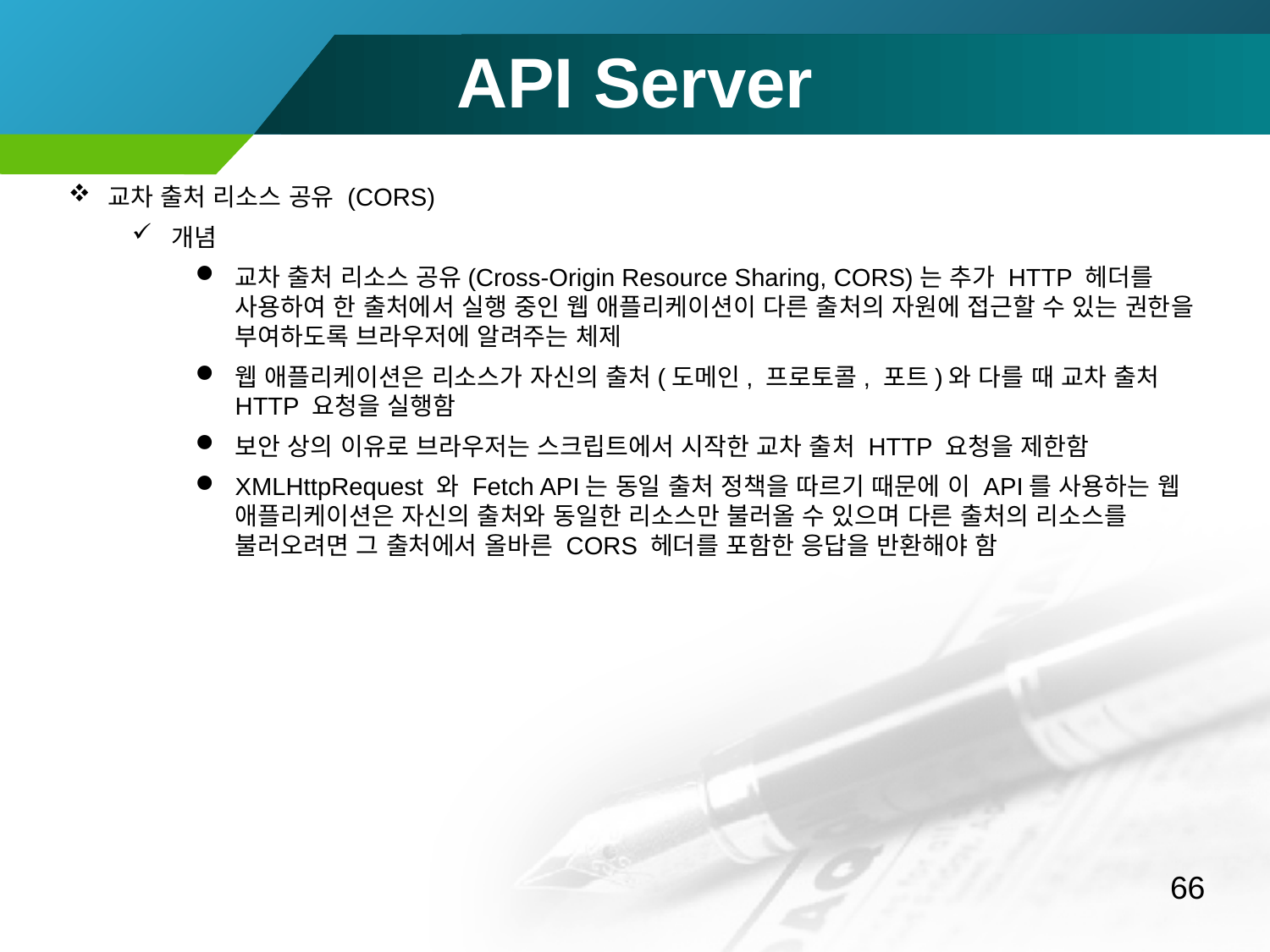

API Server
교차 출처 리소스 공유 (CORS)
개념
교차 출처 리소스 공유(Cross-Origin Resource Sharing, CORS)는 추가 HTTP 헤더를 사용하여 한 출처에서 실행 중인 웹 애플리케이션이 다른 출처의 자원에 접근할 수 있는 권한을 부여하도록 브라우저에 알려주는 체제
웹 애플리케이션은 리소스가 자신의 출처(도메인, 프로토콜, 포트)와 다를 때 교차 출처 HTTP 요청을 실행함
보안 상의 이유로 브라우저는 스크립트에서 시작한 교차 출처 HTTP 요청을 제한함
XMLHttpRequest 와 Fetch API는 동일 출처 정책을 따르기 때문에 이 API를 사용하는 웹 애플리케이션은 자신의 출처와 동일한 리소스만 불러올 수 있으며 다른 출처의 리소스를 불러오려면 그 출처에서 올바른 CORS 헤더를 포함한 응답을 반환해야 함
66